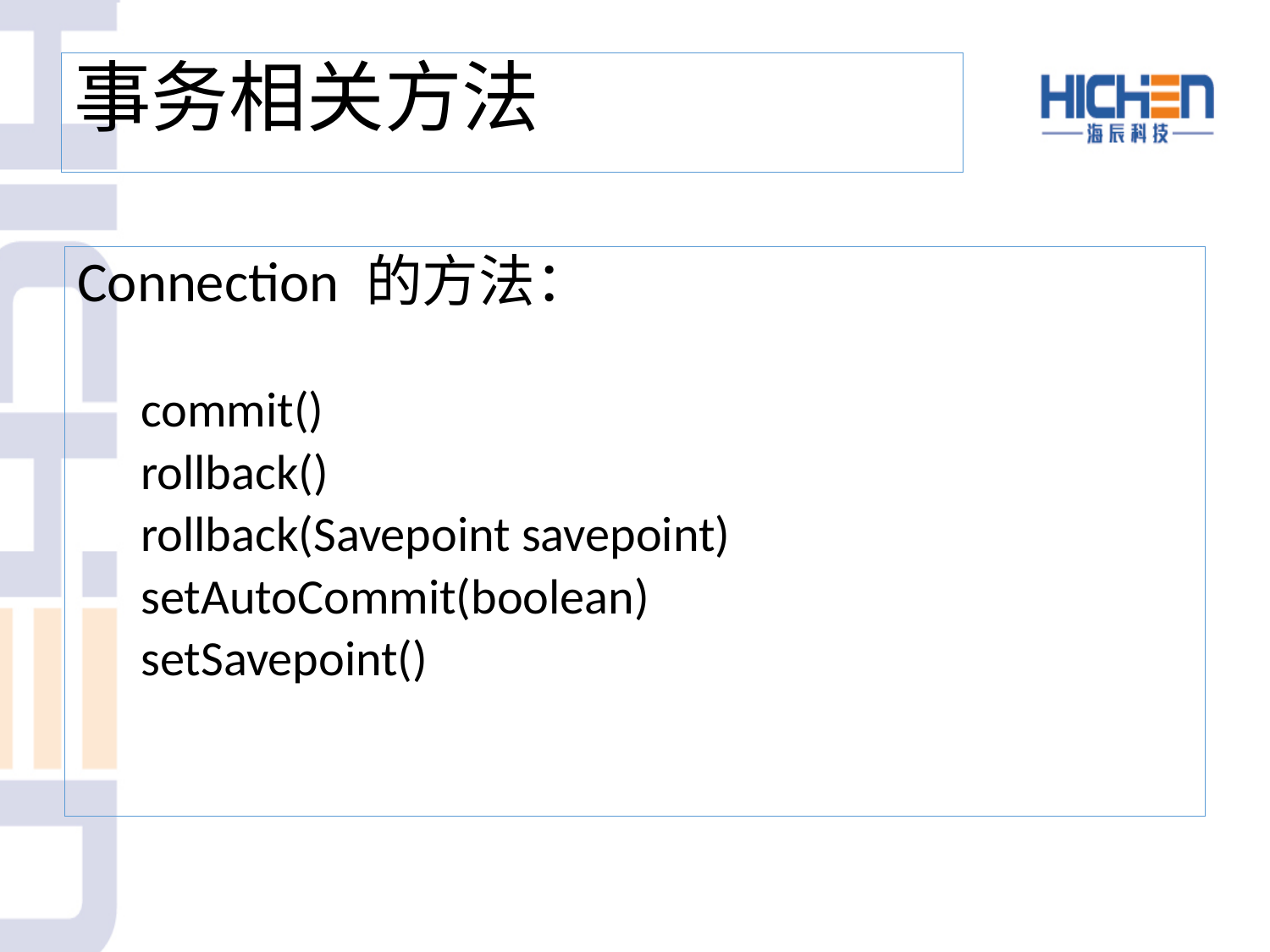

# 事务相关方法
Connection 的方法：

commit()
rollback()
rollback(Savepoint savepoint)
setAutoCommit(boolean)
setSavepoint()